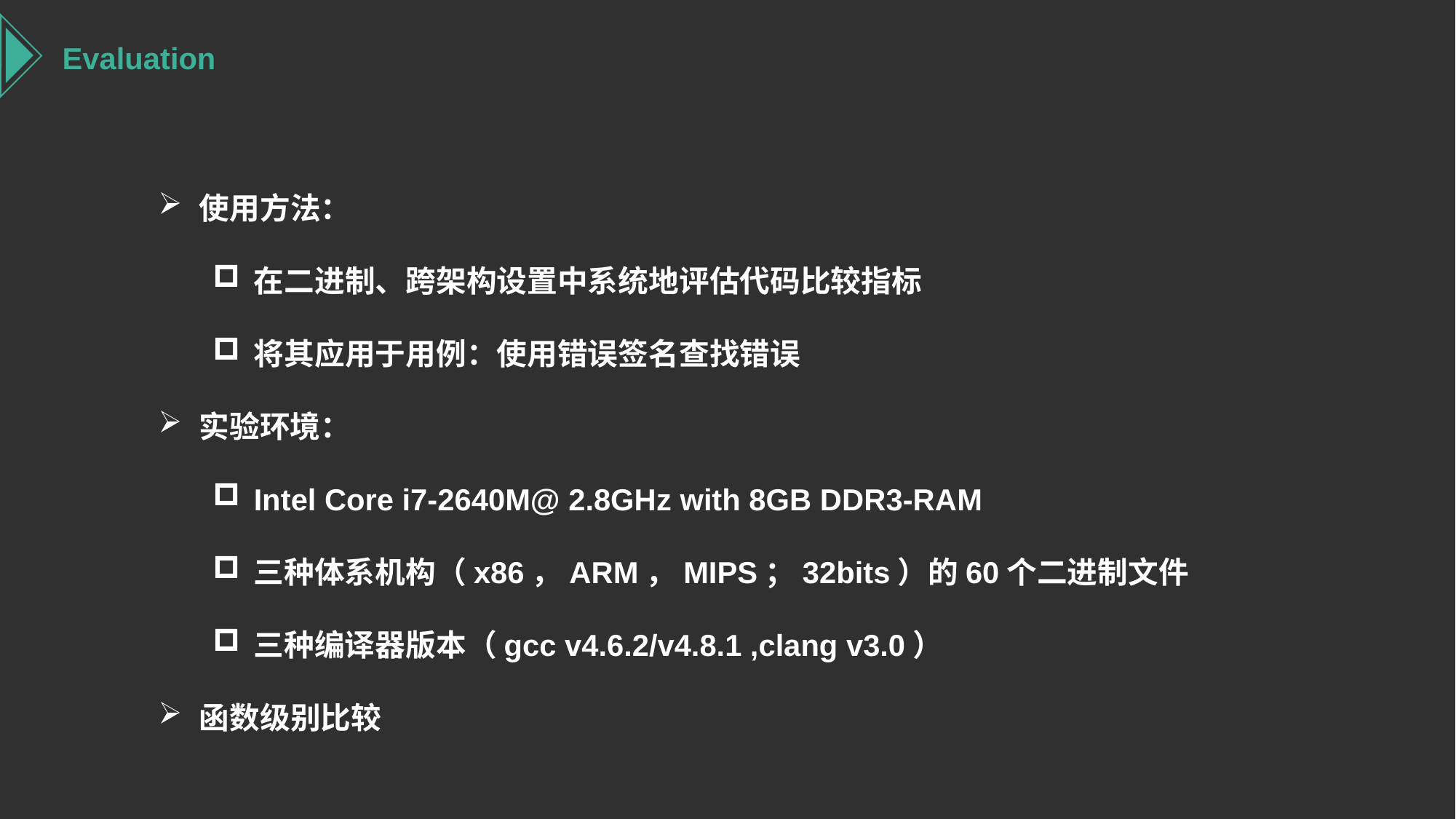

Evaluation

使用方法：
在二进制、跨架构设置中系统地评估代码比较指标
将其应用于用例：使用错误签名查找错误
实验环境：
Intel Core i7-2640M@ 2.8GHz with 8GB DDR3-RAM
三种体系机构（x86，ARM，MIPS；32bits）的60个二进制文件
三种编译器版本（gcc v4.6.2/v4.8.1 ,clang v3.0）
函数级别比较